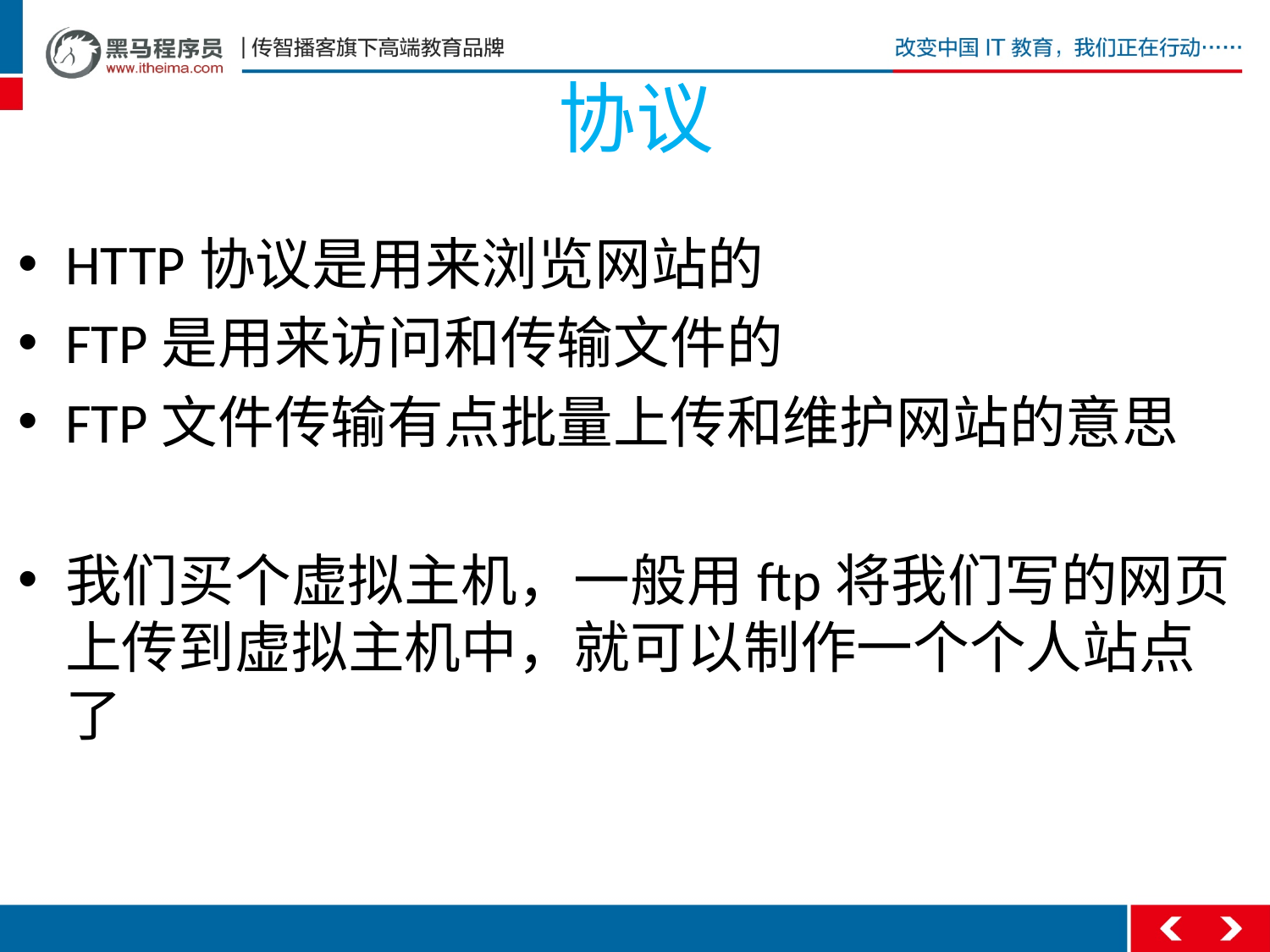

# 协议
HTTP协议是用来浏览网站的
FTP是用来访问和传输文件的
FTP文件传输有点批量上传和维护网站的意思

我们买个虚拟主机，一般用ftp将我们写的网页上传到虚拟主机中，就可以制作一个个人站点了